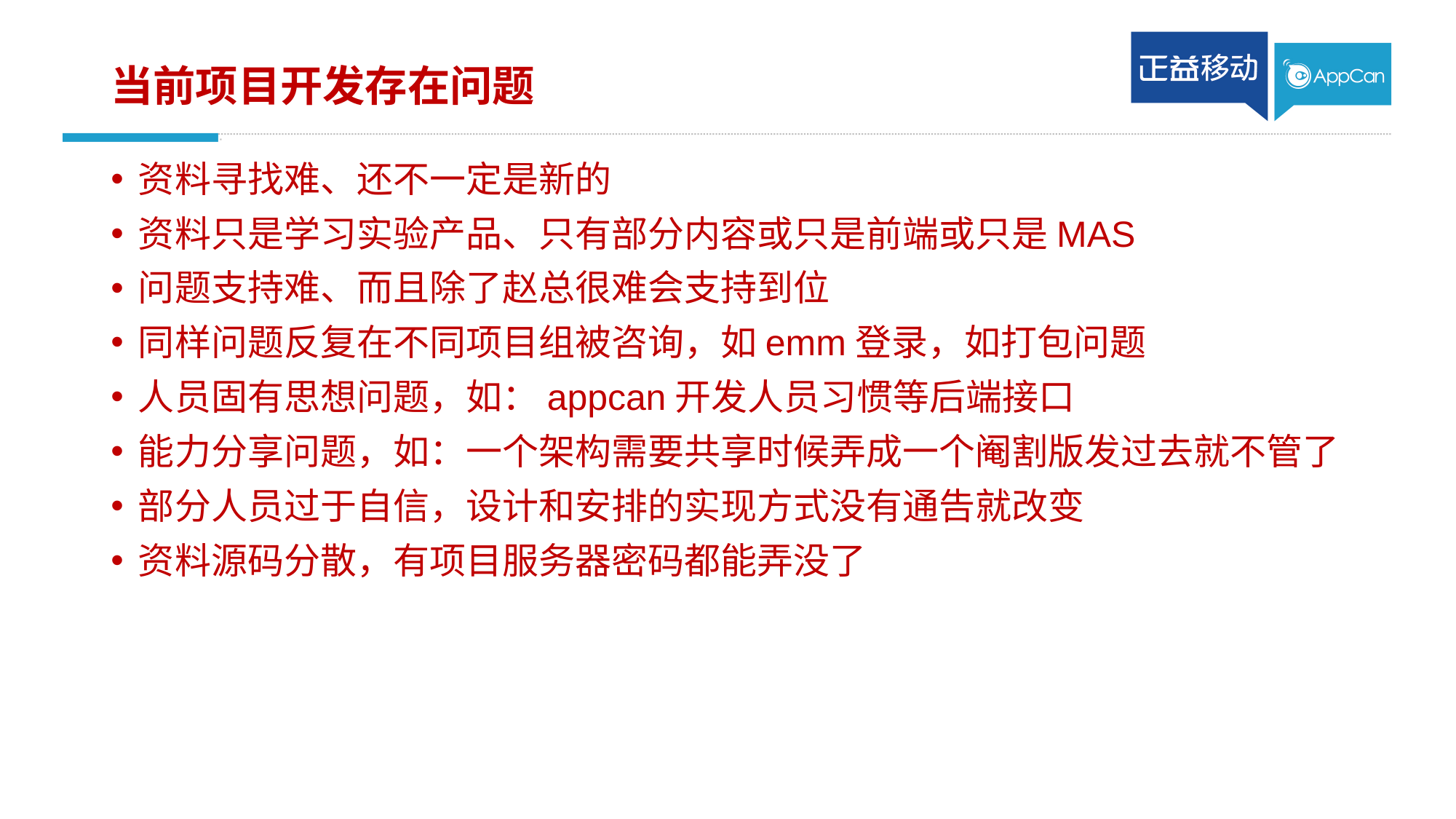

# 当前项目开发存在问题
资料寻找难、还不一定是新的
资料只是学习实验产品、只有部分内容或只是前端或只是MAS
问题支持难、而且除了赵总很难会支持到位
同样问题反复在不同项目组被咨询，如emm登录，如打包问题
人员固有思想问题，如：appcan开发人员习惯等后端接口
能力分享问题，如：一个架构需要共享时候弄成一个阉割版发过去就不管了
部分人员过于自信，设计和安排的实现方式没有通告就改变
资料源码分散，有项目服务器密码都能弄没了